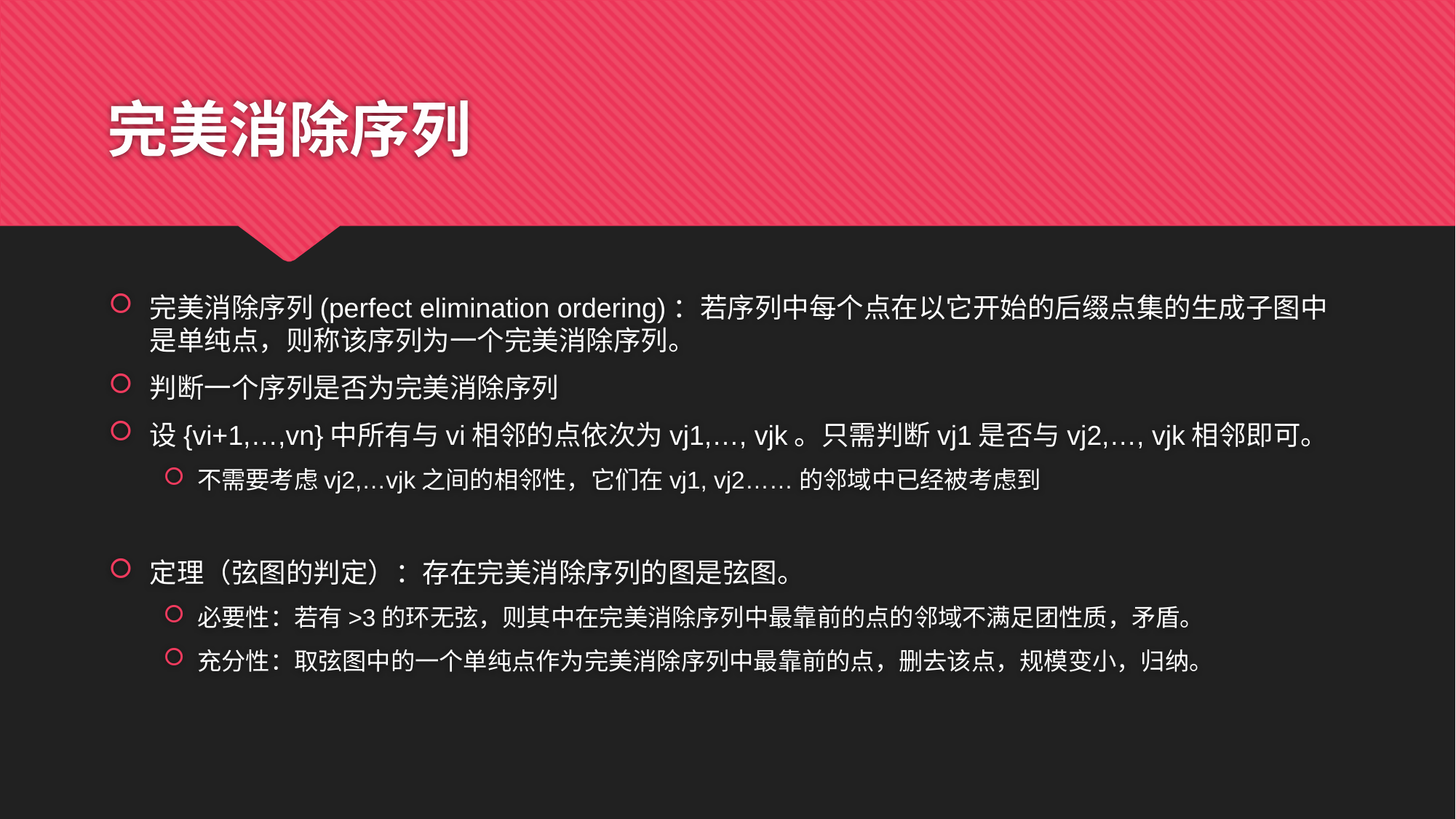

# 完美消除序列
完美消除序列(perfect elimination ordering)：若序列中每个点在以它开始的后缀点集的生成子图中是单纯点，则称该序列为一个完美消除序列。
判断一个序列是否为完美消除序列
设{vi+1,…,vn}中所有与vi相邻的点依次为vj1,…, vjk。只需判断vj1是否与vj2,…, vjk相邻即可。
不需要考虑vj2,…vjk之间的相邻性，它们在vj1, vj2……的邻域中已经被考虑到

定理（弦图的判定）：存在完美消除序列的图是弦图。
必要性：若有>3的环无弦，则其中在完美消除序列中最靠前的点的邻域不满足团性质，矛盾。
充分性：取弦图中的一个单纯点作为完美消除序列中最靠前的点，删去该点，规模变小，归纳。